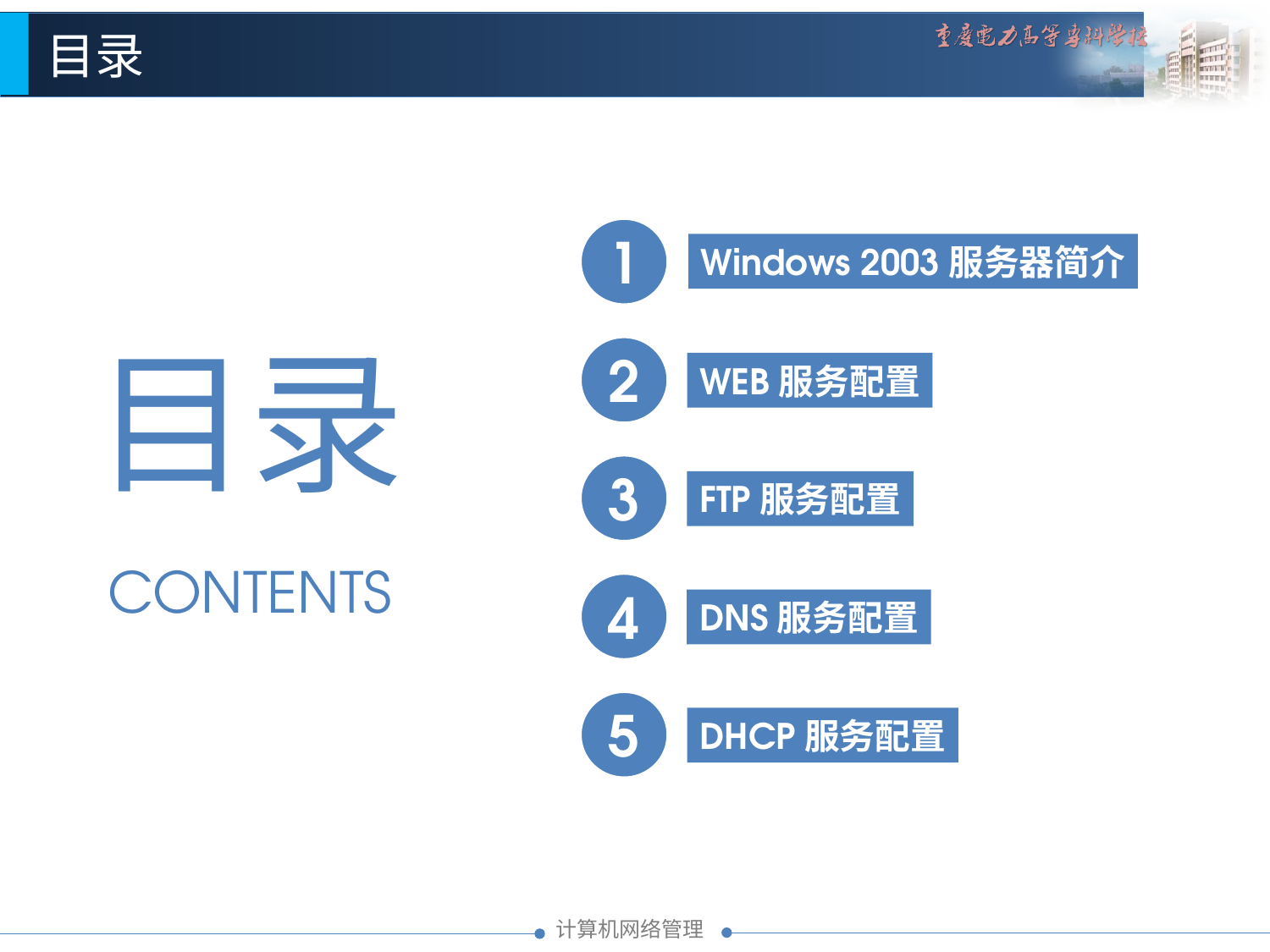

目录
1
Windows 2003服务器简介
目录
2
WEB服务配置
3
FTP服务配置
CONTENTS
4
DNS服务配置
5
DHCP服务配置